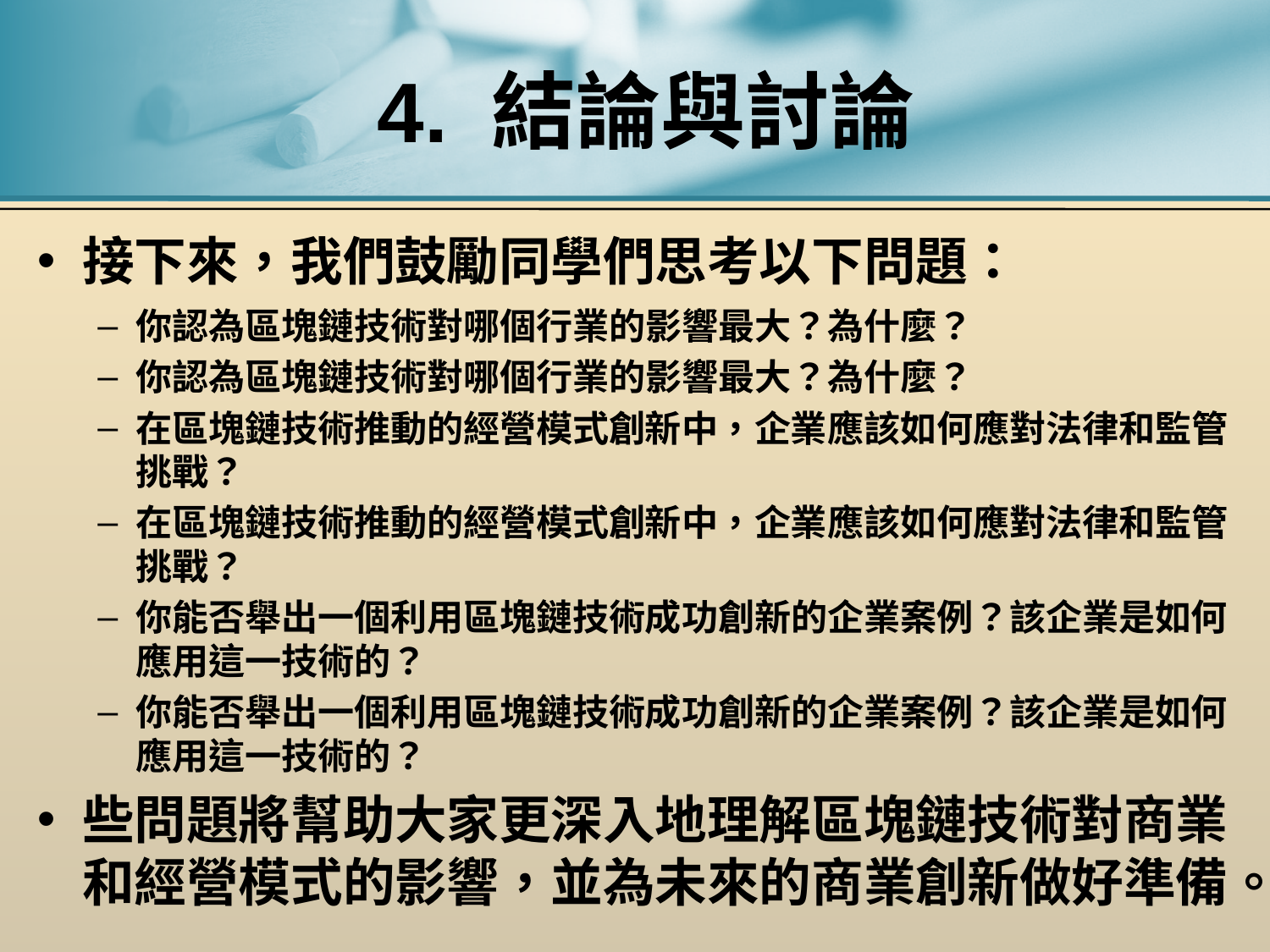

# 4. 結論與討論
接下來，我們鼓勵同學們思考以下問題：
你認為區塊鏈技術對哪個行業的影響最大？為什麼？
你認為區塊鏈技術對哪個行業的影響最大？為什麼？
在區塊鏈技術推動的經營模式創新中，企業應該如何應對法律和監管挑戰？
在區塊鏈技術推動的經營模式創新中，企業應該如何應對法律和監管挑戰？
你能否舉出一個利用區塊鏈技術成功創新的企業案例？該企業是如何應用這一技術的？
你能否舉出一個利用區塊鏈技術成功創新的企業案例？該企業是如何應用這一技術的？
些問題將幫助大家更深入地理解區塊鏈技術對商業和經營模式的影響，並為未來的商業創新做好準備。